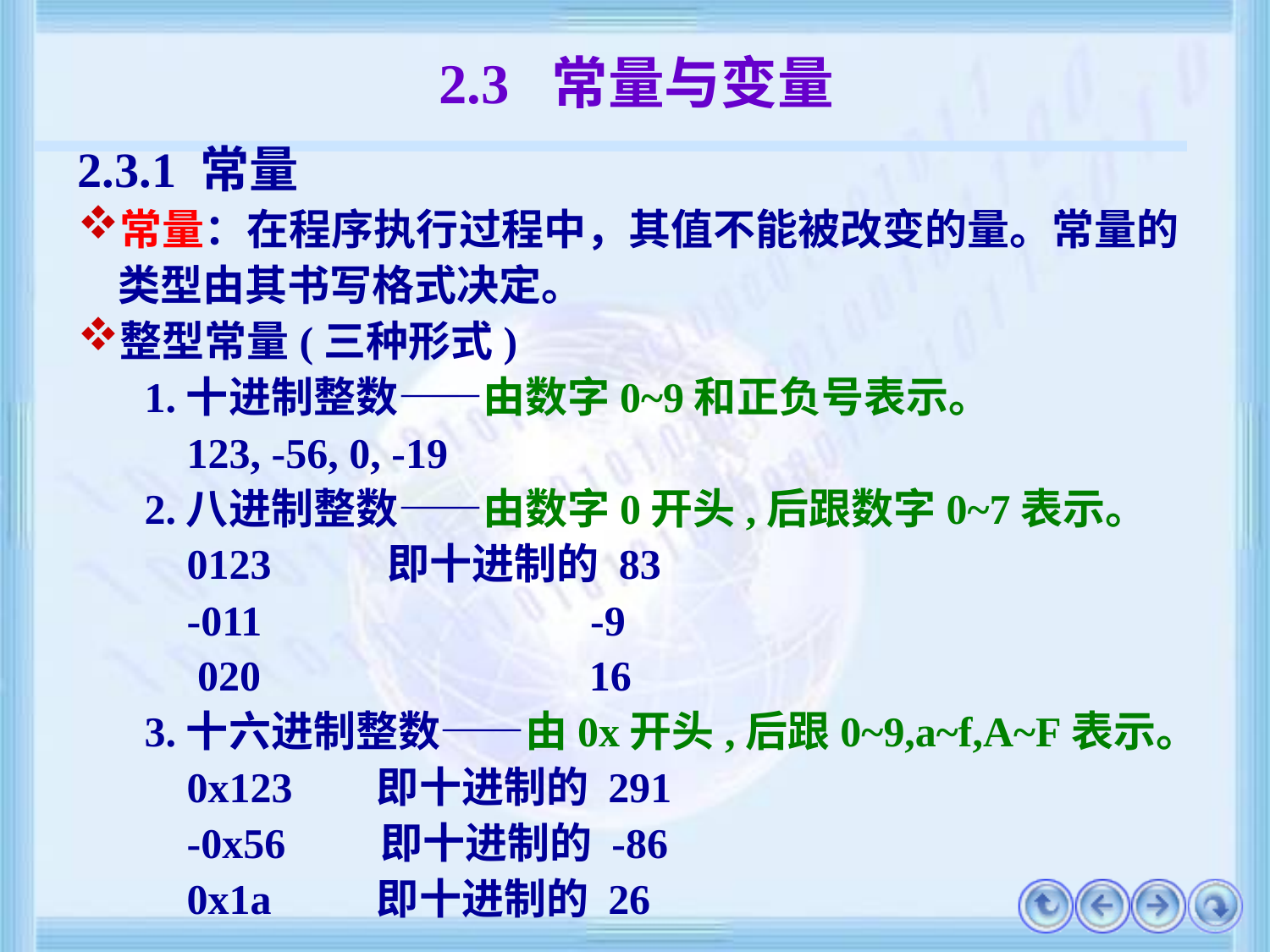

# 2.3  常量与变量
2.3.1 常量
常量：在程序执行过程中，其值不能被改变的量。常量的类型由其书写格式决定。
整型常量(三种形式)
1.十进制整数——由数字0~9和正负号表示。
    123, -56, 0, -19
2.八进制整数——由数字0开头,后跟数字0~7表示。
    0123          即十进制的 83
    -011                               -9
     020                               16
3.十六进制整数——由0x开头,后跟0~9,a~f,A~F表示。
    0x123       即十进制的 291
    -0x56        即十进制的 -86
    0x1a         即十进制的 26